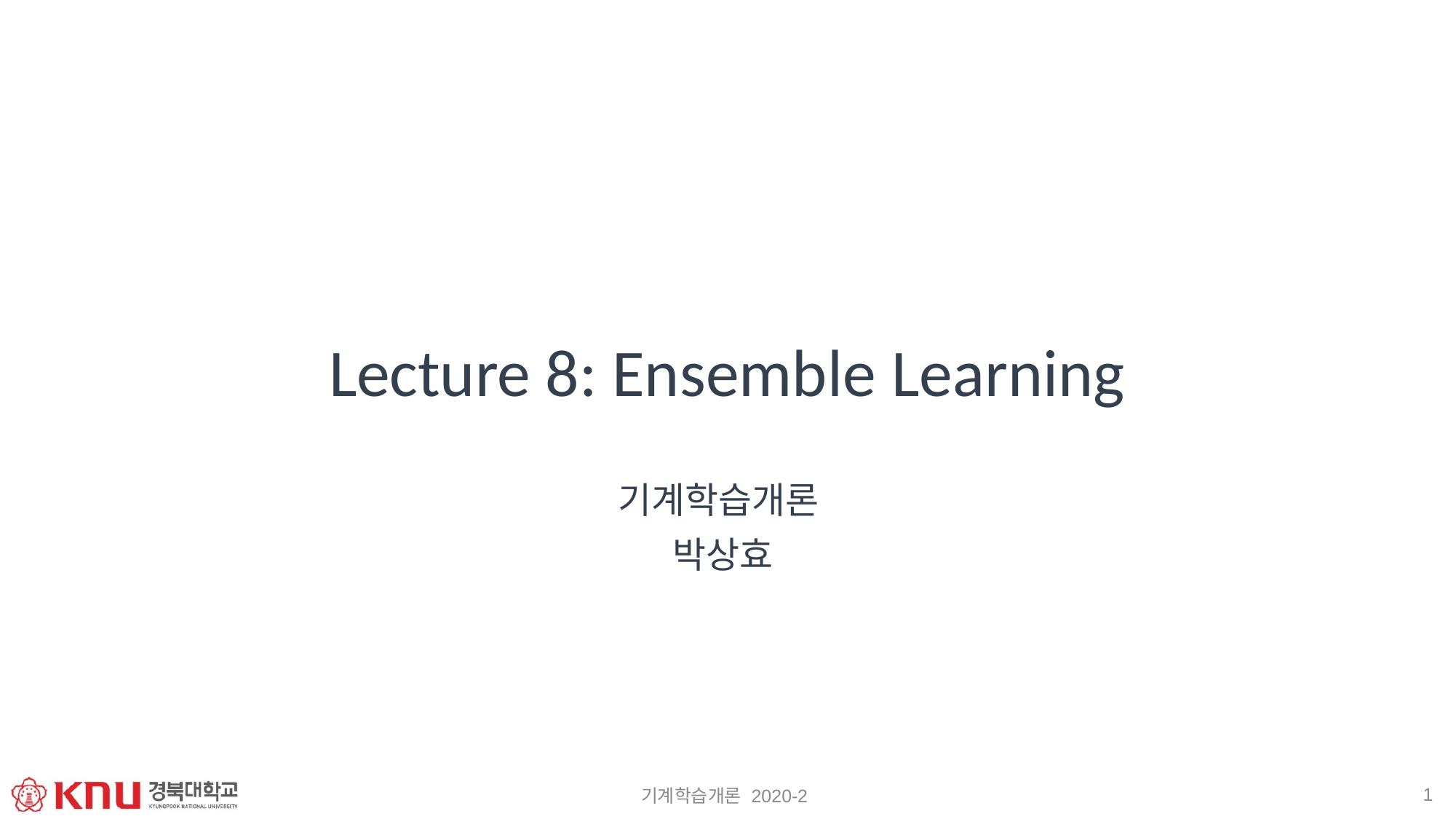

Lecture 8: Ensemble Learning
기계학습개론  박상효
1
기계학습개론 2020-2